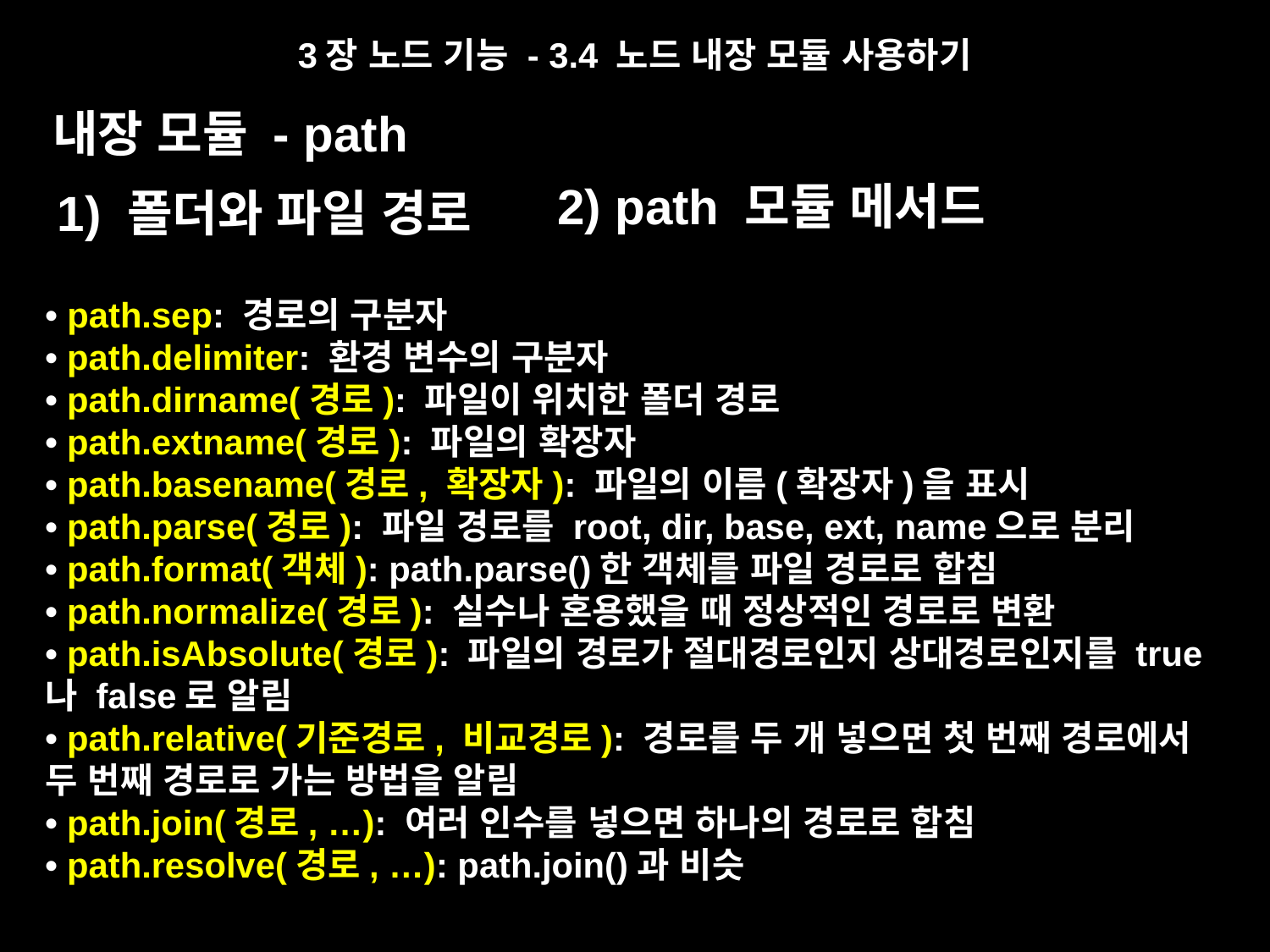

3장 노드 기능 - 3.4 노드 내장 모듈 사용하기
내장 모듈 - path
2) path 모듈 메서드
1) 폴더와 파일 경로
• path.sep: 경로의 구분자
• path.delimiter: 환경 변수의 구분자
• path.dirname(경로): 파일이 위치한 폴더 경로
• path.extname(경로): 파일의 확장자
• path.basename(경로, 확장자): 파일의 이름(확장자)을 표시
• path.parse(경로): 파일 경로를 root, dir, base, ext, name으로 분리
• path.format(객체): path.parse()한 객체를 파일 경로로 합침
• path.normalize(경로): 실수나 혼용했을 때 정상적인 경로로 변환
• path.isAbsolute(경로): 파일의 경로가 절대경로인지 상대경로인지를 true나 false로 알림
• path.relative(기준경로, 비교경로): 경로를 두 개 넣으면 첫 번째 경로에서 두 번째 경로로 가는 방법을 알림
• path.join(경로, …): 여러 인수를 넣으면 하나의 경로로 합침
• path.resolve(경로, …): path.join()과 비슷